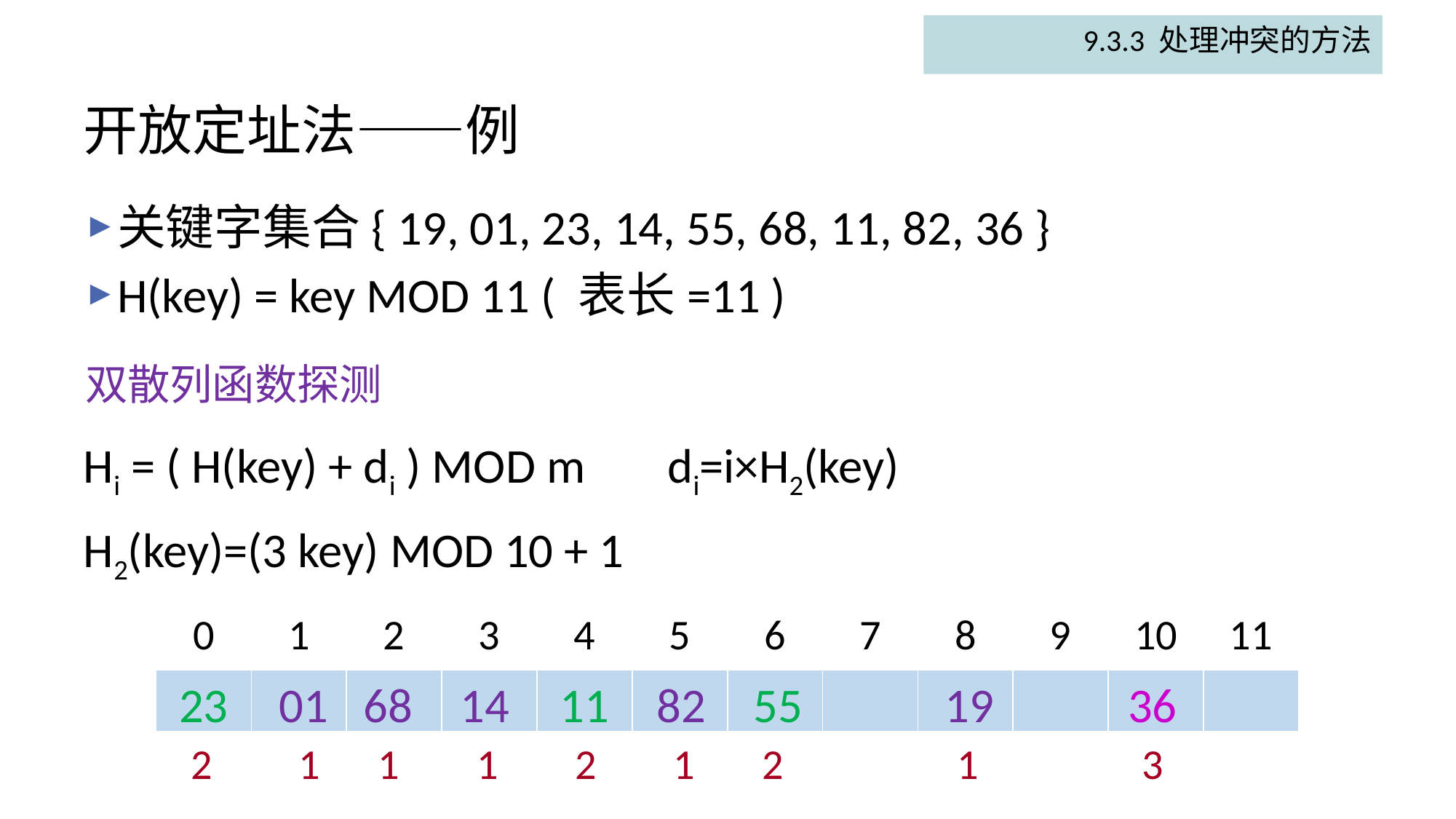

9.3.3 处理冲突的方法
# 开放定址法——例
关键字集合{ 19, 01, 23, 14, 55, 68, 11, 82, 36 }
H(key) = key MOD 11 ( 表长=11 )
双散列函数探测
di=i×H2(key)
Hi = ( H(key) + di ) MOD m
H2(key)=(3 key) MOD 10 + 1
| 0 | 1 | 2 | 3 | 4 | 5 | 6 | 7 | 8 | 9 | 10 | 11 |
| --- | --- | --- | --- | --- | --- | --- | --- | --- | --- | --- | --- |
|  |  |  |  |  |  |  |  |  |  |  |  |
23
01
68
14
11
82
55
19
36
2         1      1        1        2        1       2                  1                 3